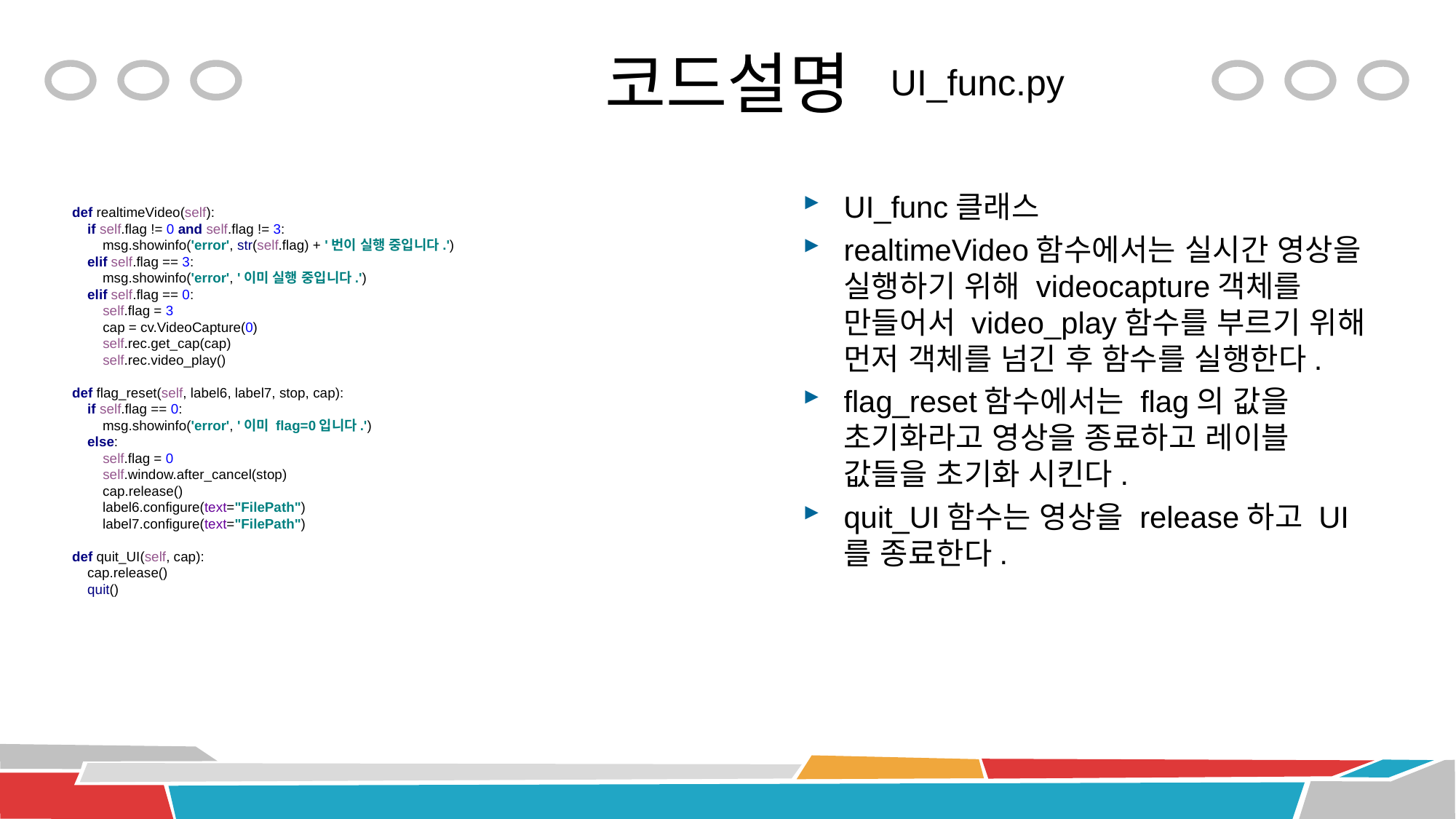

# 코드설명
UI_func.py
UI_func클래스
realtimeVideo함수에서는 실시간 영상을 실행하기 위해 videocapture객체를 만들어서 video_play함수를 부르기 위해 먼저 객체를 넘긴 후 함수를 실행한다.
flag_reset함수에서는 flag의 값을 초기화라고 영상을 종료하고 레이블 값들을 초기화 시킨다.
quit_UI함수는 영상을 release하고 UI를 종료한다.
def realtimeVideo(self):
    if self.flag != 0 and self.flag != 3:
        msg.showinfo('error', str(self.flag) + '번이 실행 중입니다.')
    elif self.flag == 3:
        msg.showinfo('error', '이미 실행 중입니다.')
    elif self.flag == 0:
        self.flag = 3
        cap = cv.VideoCapture(0)
        self.rec.get_cap(cap)
        self.rec.video_play()
def flag_reset(self, label6, label7, stop, cap):
    if self.flag == 0:
        msg.showinfo('error', '이미 flag=0입니다.')
    else:
        self.flag = 0
        self.window.after_cancel(stop)
        cap.release()
        label6.configure(text="FilePath")
        label7.configure(text="FilePath")
def quit_UI(self, cap):
    cap.release()
    quit()